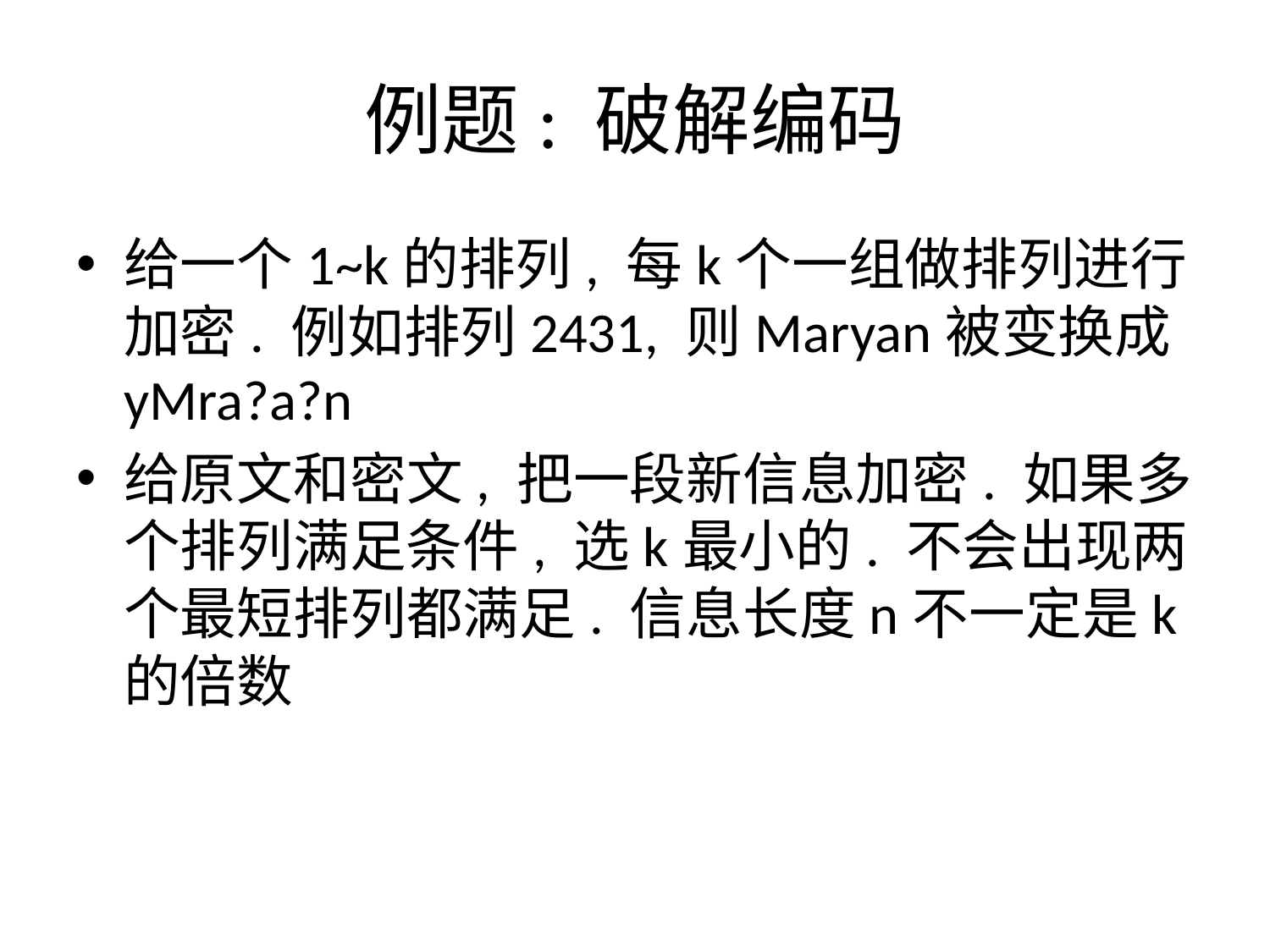

# 例题: 破解编码
给一个1~k的排列, 每k个一组做排列进行加密. 例如排列2431, 则Maryan被变换成yMra?a?n
给原文和密文, 把一段新信息加密. 如果多个排列满足条件, 选k最小的. 不会出现两个最短排列都满足. 信息长度n不一定是k的倍数